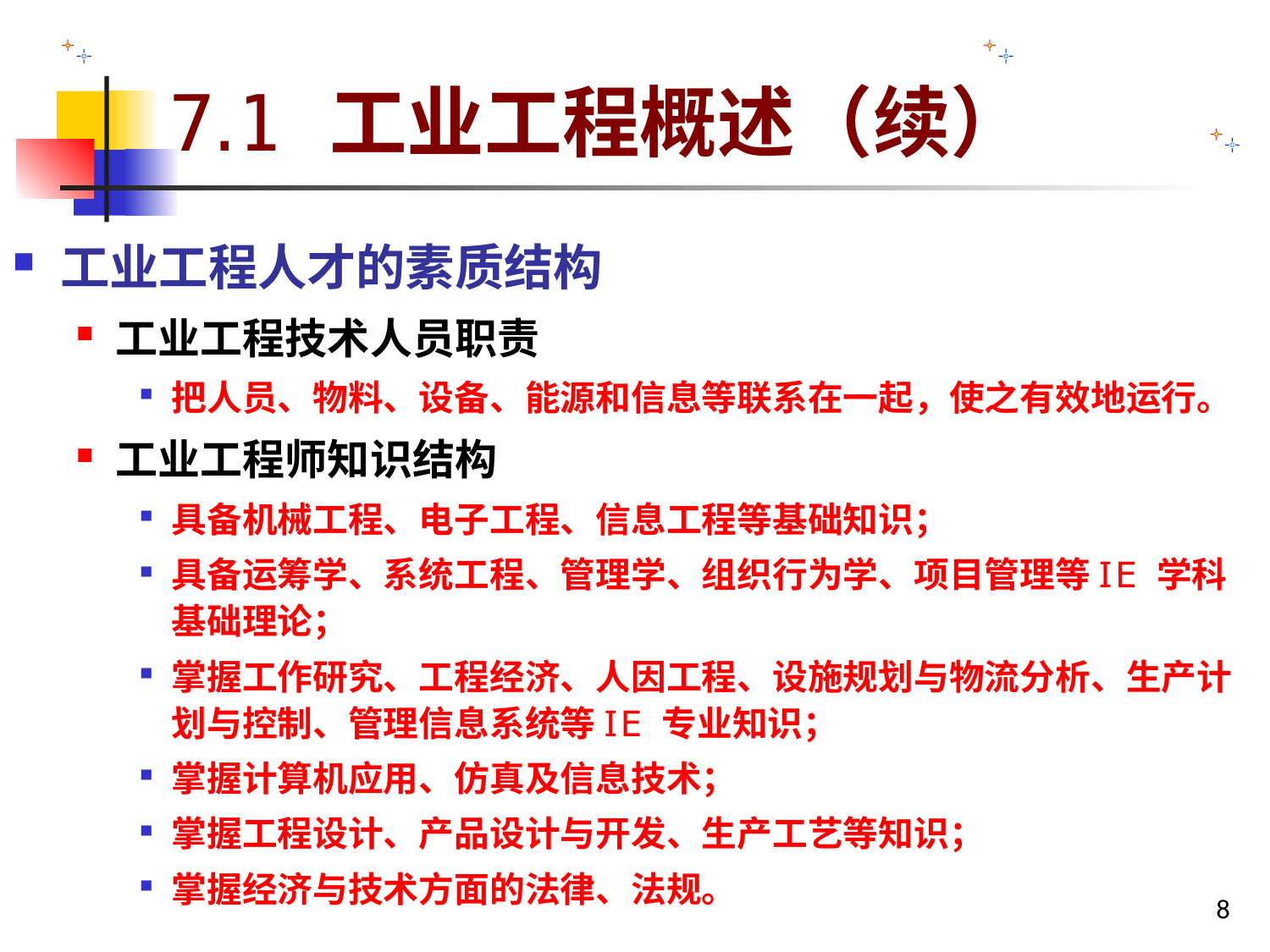

# 7.1 工业工程概述（续）
工业工程人才的素质结构
工业工程技术人员职责
把人员、物料、设备、能源和信息等联系在一起，使之有效地运行。
工业工程师知识结构
具备机械工程、电子工程、信息工程等基础知识；
具备运筹学、系统工程、管理学、组织行为学、项目管理等IE 学科基础理论；
掌握工作研究、工程经济、人因工程、设施规划与物流分析、生产计划与控制、管理信息系统等IE 专业知识；
掌握计算机应用、仿真及信息技术；
掌握工程设计、产品设计与开发、生产工艺等知识；
掌握经济与技术方面的法律、法规。
8